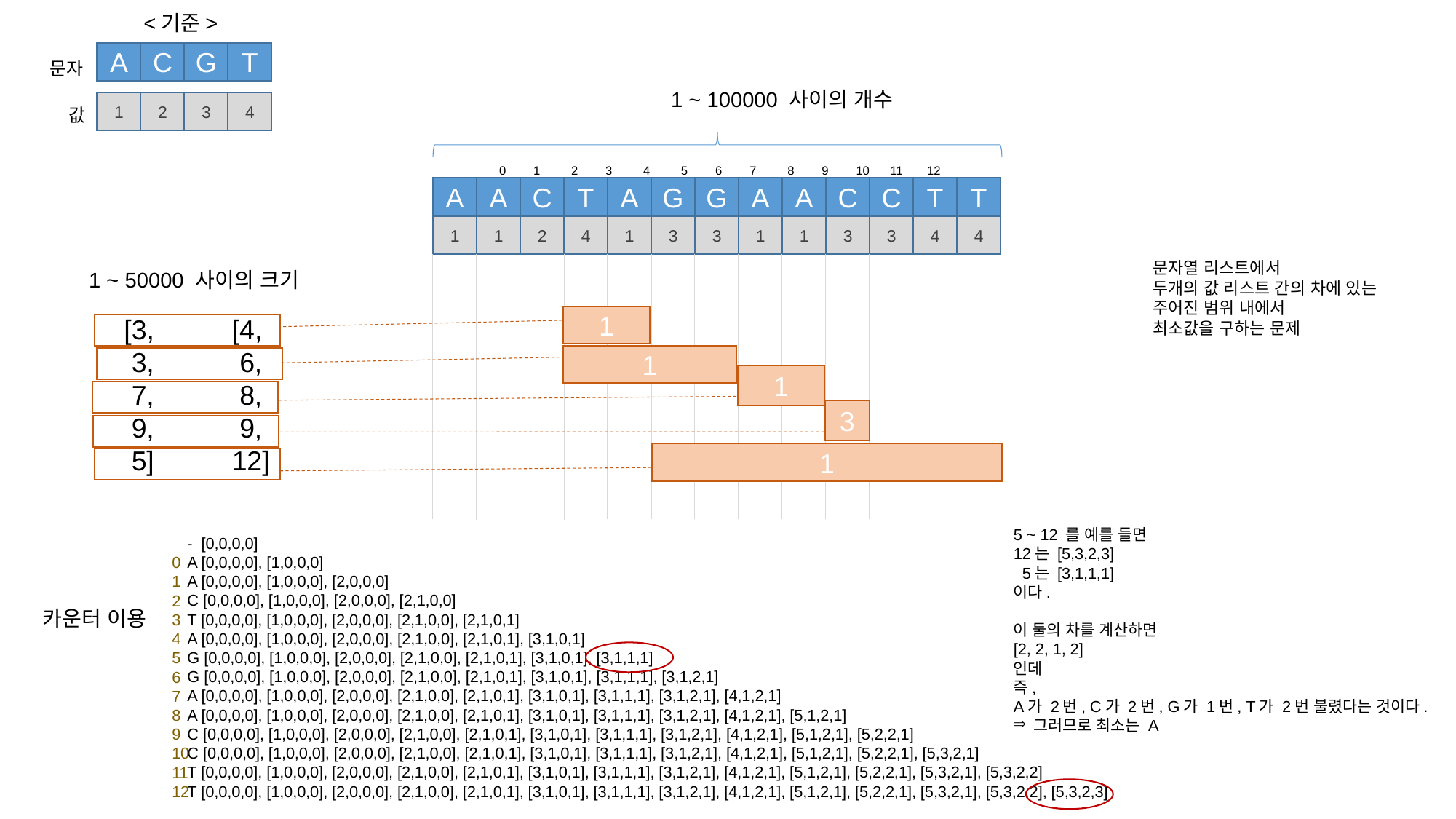

<기준>
A
C
G
T
문자
1 ~ 100000 사이의 개수
1
2
3
4
값
0        1         2        3         4         5        6        7         8        9        10      11       12
A
A
C
T
A
G
G
A
A
C
C
T
T
1
1
2
4
1
3
3
1
1
3
3
4
4
문자열 리스트에서
두개의 값 리스트 간의 차에 있는
주어진 범위 내에서
최소값을 구하는 문제
1 ~ 50000 사이의 크기
[3,
 3,
 7,
 9,
 5]
[4,
 6,
 8,
 9,
12]
1

1

1

3

1

5 ~ 12 를 예를 들면
12는 [5,3,2,3]
  5는 [3,1,1,1]
이다.

이 둘의 차를 계산하면
[2, 2, 1, 2]
인데
즉,
A가 2번, C가 2번, G가 1번, T가 2번 불렸다는 것이다.
그러므로 최소는 A
-  [0,0,0,0]
A [0,0,0,0], [1,0,0,0]
A [0,0,0,0], [1,0,0,0], [2,0,0,0]
C [0,0,0,0], [1,0,0,0], [2,0,0,0], [2,1,0,0]
T [0,0,0,0], [1,0,0,0], [2,0,0,0], [2,1,0,0], [2,1,0,1]
A [0,0,0,0], [1,0,0,0], [2,0,0,0], [2,1,0,0], [2,1,0,1], [3,1,0,1]
G [0,0,0,0], [1,0,0,0], [2,0,0,0], [2,1,0,0], [2,1,0,1], [3,1,0,1], [3,1,1,1]
G [0,0,0,0], [1,0,0,0], [2,0,0,0], [2,1,0,0], [2,1,0,1], [3,1,0,1], [3,1,1,1], [3,1,2,1]
A [0,0,0,0], [1,0,0,0], [2,0,0,0], [2,1,0,0], [2,1,0,1], [3,1,0,1], [3,1,1,1], [3,1,2,1], [4,1,2,1]
A [0,0,0,0], [1,0,0,0], [2,0,0,0], [2,1,0,0], [2,1,0,1], [3,1,0,1], [3,1,1,1], [3,1,2,1], [4,1,2,1], [5,1,2,1]
C [0,0,0,0], [1,0,0,0], [2,0,0,0], [2,1,0,0], [2,1,0,1], [3,1,0,1], [3,1,1,1], [3,1,2,1], [4,1,2,1], [5,1,2,1], [5,2,2,1]
C [0,0,0,0], [1,0,0,0], [2,0,0,0], [2,1,0,0], [2,1,0,1], [3,1,0,1], [3,1,1,1], [3,1,2,1], [4,1,2,1], [5,1,2,1], [5,2,2,1], [5,3,2,1]
T [0,0,0,0], [1,0,0,0], [2,0,0,0], [2,1,0,0], [2,1,0,1], [3,1,0,1], [3,1,1,1], [3,1,2,1], [4,1,2,1], [5,1,2,1], [5,2,2,1], [5,3,2,1], [5,3,2,2]
T [0,0,0,0], [1,0,0,0], [2,0,0,0], [2,1,0,0], [2,1,0,1], [3,1,0,1], [3,1,1,1], [3,1,2,1], [4,1,2,1], [5,1,2,1], [5,2,2,1], [5,3,2,1], [5,3,2,2], [5,3,2,3]
0
1
2
3
4
5
6
7
8
9
10
11
12
카운터 이용